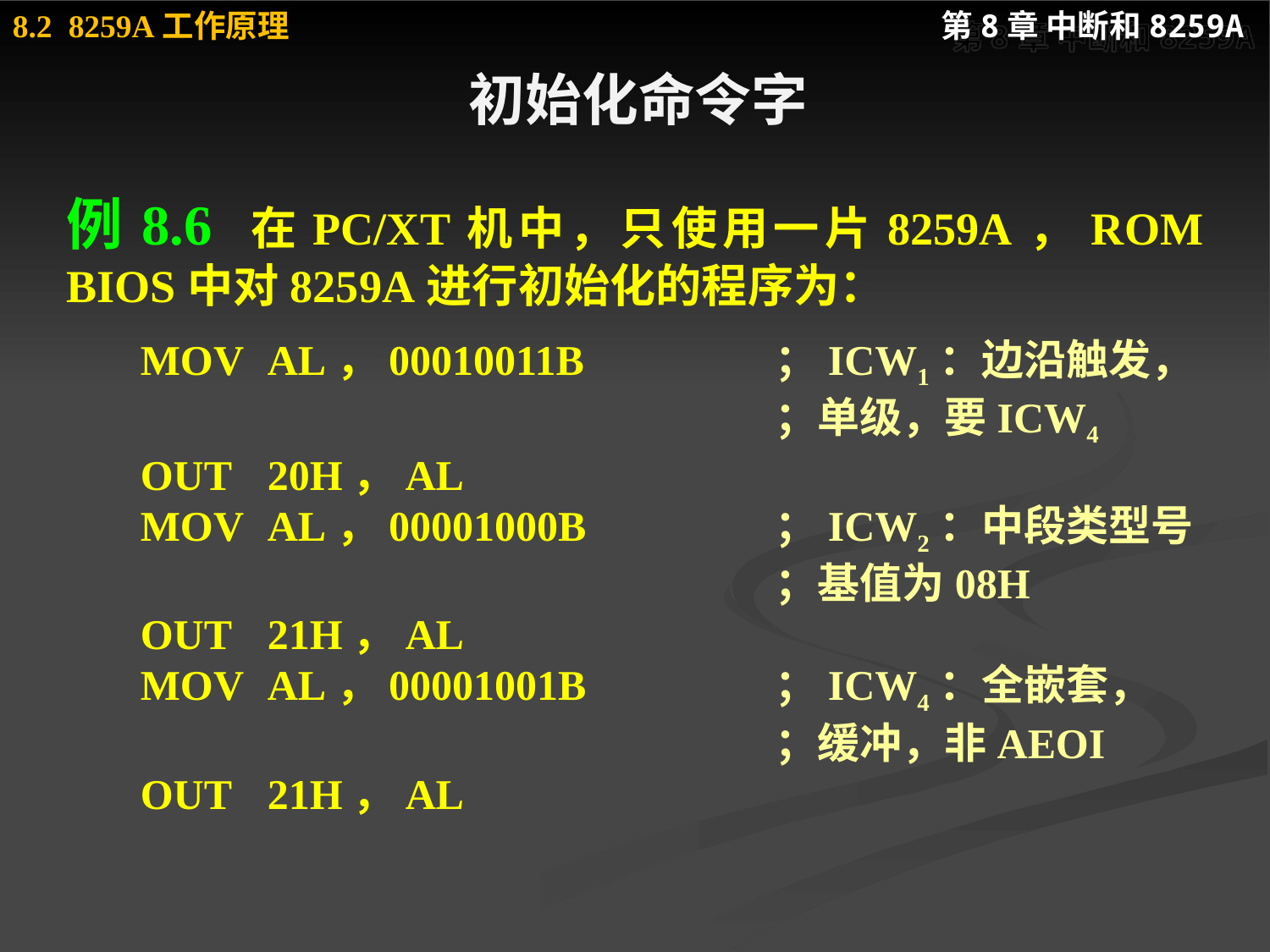

# 初始化命令字
例8.6 在PC/XT机中，只使用一片8259A，ROM BIOS中对8259A进行初始化的程序为：
	MOV 	AL，00010011B       	；ICW1：边沿触发，
						；单级，要ICW4
	OUT  	20H，AL
	MOV  	AL，00001000B      	；ICW2：中段类型号
						；基值为08H
	OUT   	21H，AL
	MOV  	AL，00001001B      	；ICW4：全嵌套，
						；缓冲，非AEOI
	OUT 	21H，AL